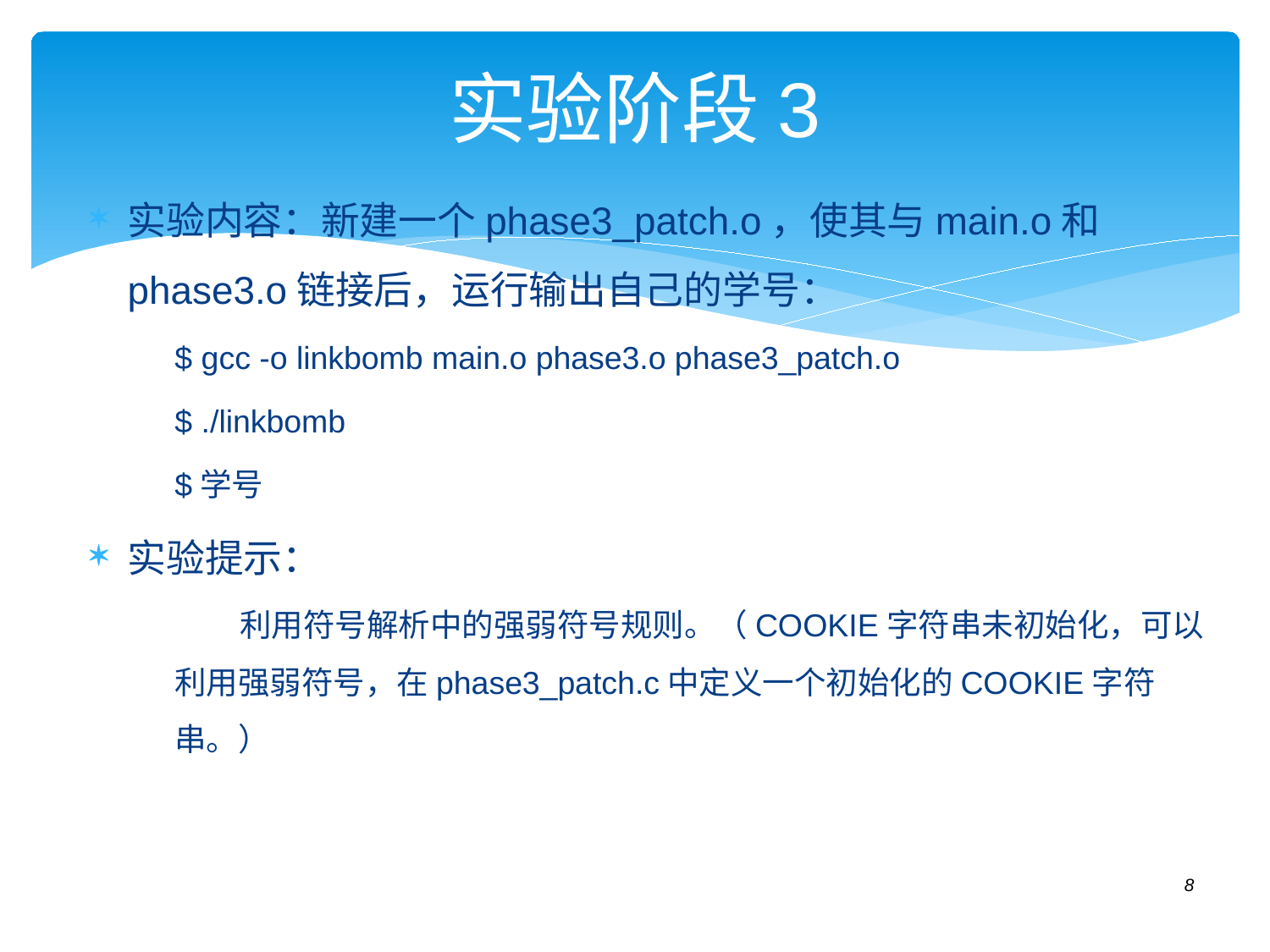

# 实验阶段3
实验内容：新建一个phase3_patch.o，使其与main.o和phase3.o链接后，运行输出自己的学号：
$ gcc -o linkbomb main.o phase3.o phase3_patch.o
$ ./linkbomb
$学号
实验提示：
        利用符号解析中的强弱符号规则。（COOKIE字符串未初始化，可以利用强弱符号，在phase3_patch.c中定义一个初始化的COOKIE字符串。）
8